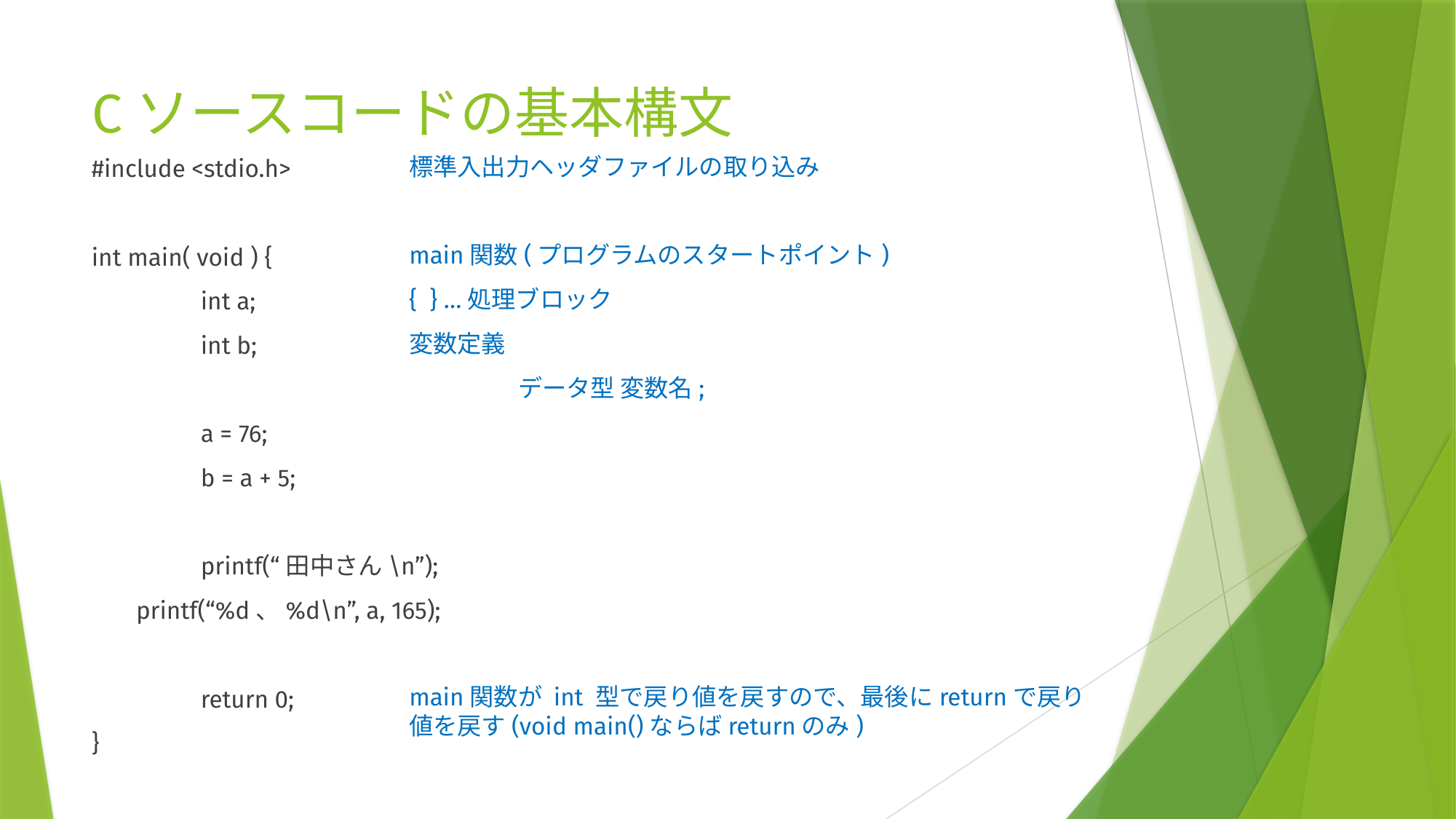

# Cソースコードの基本構文
標準入出力ヘッダファイルの取り込み

main関数(プログラムのスタートポイント)
{  } …処理ブロック
変数定義
	データ型 変数名;

main関数が int 型で戻り値を戻すので、最後にreturnで戻り値を戻す(void main()ならばreturnのみ)
#include <stdio.h>

int main( void ) {
	int a;
	int b;

	a = 76;
	b = a + 5;

	printf(“田中さん\n”);
       printf(“%d、%d\n”, a, 165);

	return 0;
}